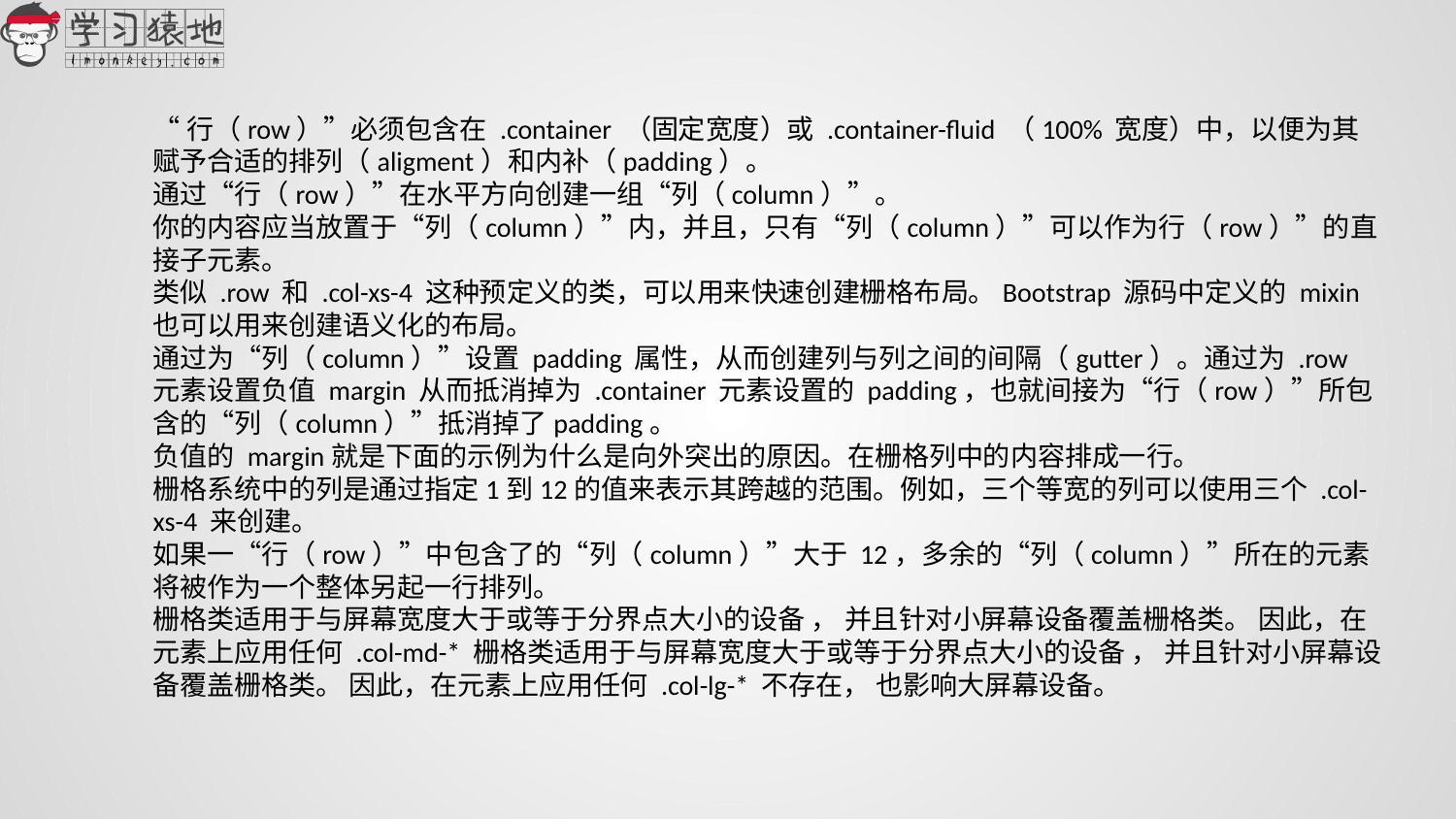

“行（row）”必须包含在 .container （固定宽度）或 .container-fluid （100% 宽度）中，以便为其赋予合适的排列（aligment）和内补（padding）。
通过“行（row）”在水平方向创建一组“列（column）”。
你的内容应当放置于“列（column）”内，并且，只有“列（column）”可以作为行（row）”的直接子元素。
类似 .row 和 .col-xs-4 这种预定义的类，可以用来快速创建栅格布局。Bootstrap 源码中定义的 mixin 也可以用来创建语义化的布局。
通过为“列（column）”设置 padding 属性，从而创建列与列之间的间隔（gutter）。通过为 .row 元素设置负值 margin 从而抵消掉为 .container 元素设置的 padding，也就间接为“行（row）”所包含的“列（column）”抵消掉了padding。
负值的 margin就是下面的示例为什么是向外突出的原因。在栅格列中的内容排成一行。
栅格系统中的列是通过指定1到12的值来表示其跨越的范围。例如，三个等宽的列可以使用三个 .col-xs-4 来创建。
如果一“行（row）”中包含了的“列（column）”大于 12，多余的“列（column）”所在的元素将被作为一个整体另起一行排列。
栅格类适用于与屏幕宽度大于或等于分界点大小的设备 ， 并且针对小屏幕设备覆盖栅格类。 因此，在元素上应用任何 .col-md-* 栅格类适用于与屏幕宽度大于或等于分界点大小的设备 ， 并且针对小屏幕设备覆盖栅格类。 因此，在元素上应用任何 .col-lg-* 不存在， 也影响大屏幕设备。